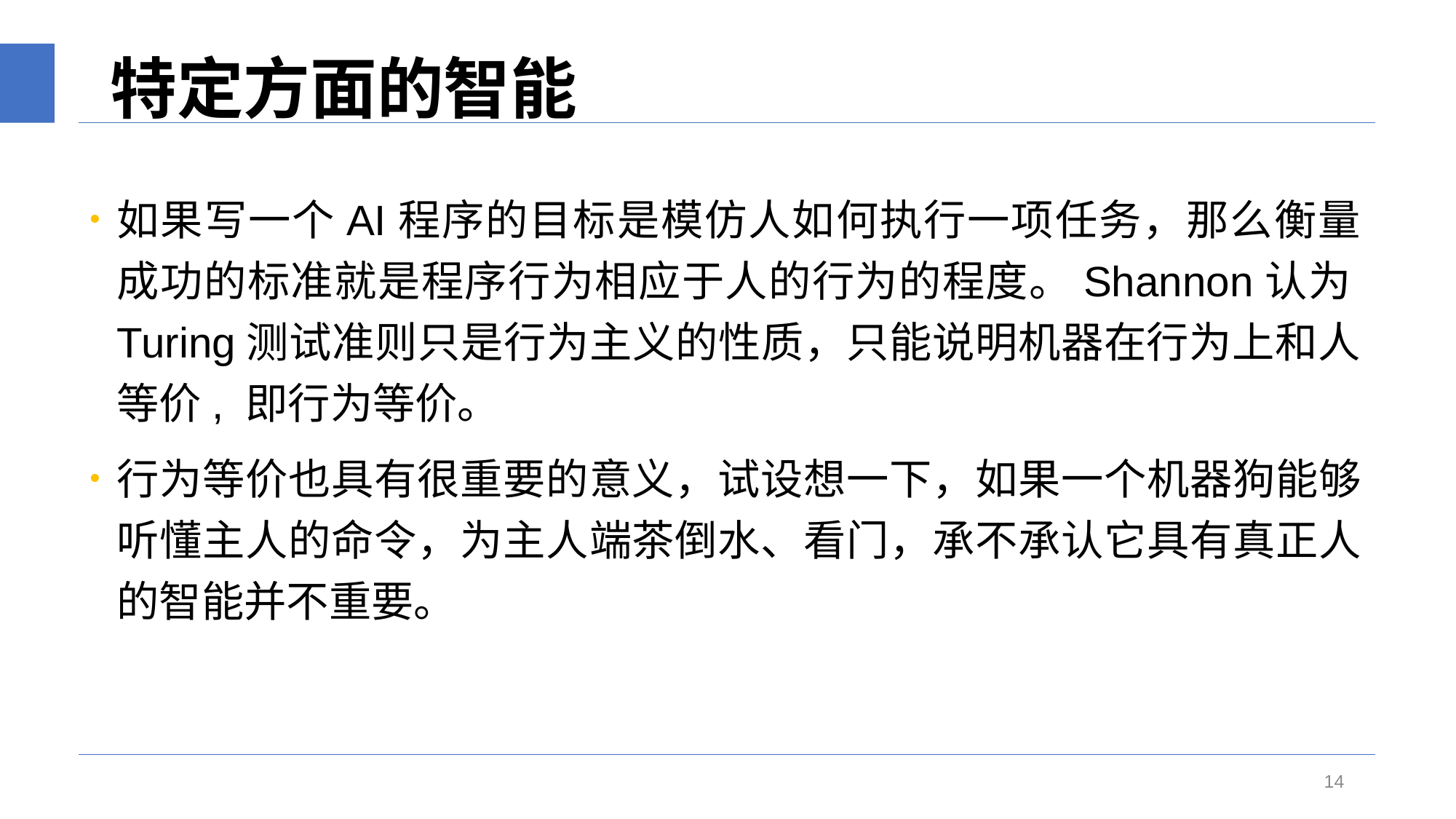

# 特定方面的智能
如果写一个AI程序的目标是模仿人如何执行一项任务，那么衡量成功的标准就是程序行为相应于人的行为的程度。Shannon认为Turing测试准则只是行为主义的性质，只能说明机器在行为上和人等价, 即行为等价。
行为等价也具有很重要的意义，试设想一下，如果一个机器狗能够听懂主人的命令，为主人端茶倒水、看门，承不承认它具有真正人的智能并不重要。
14